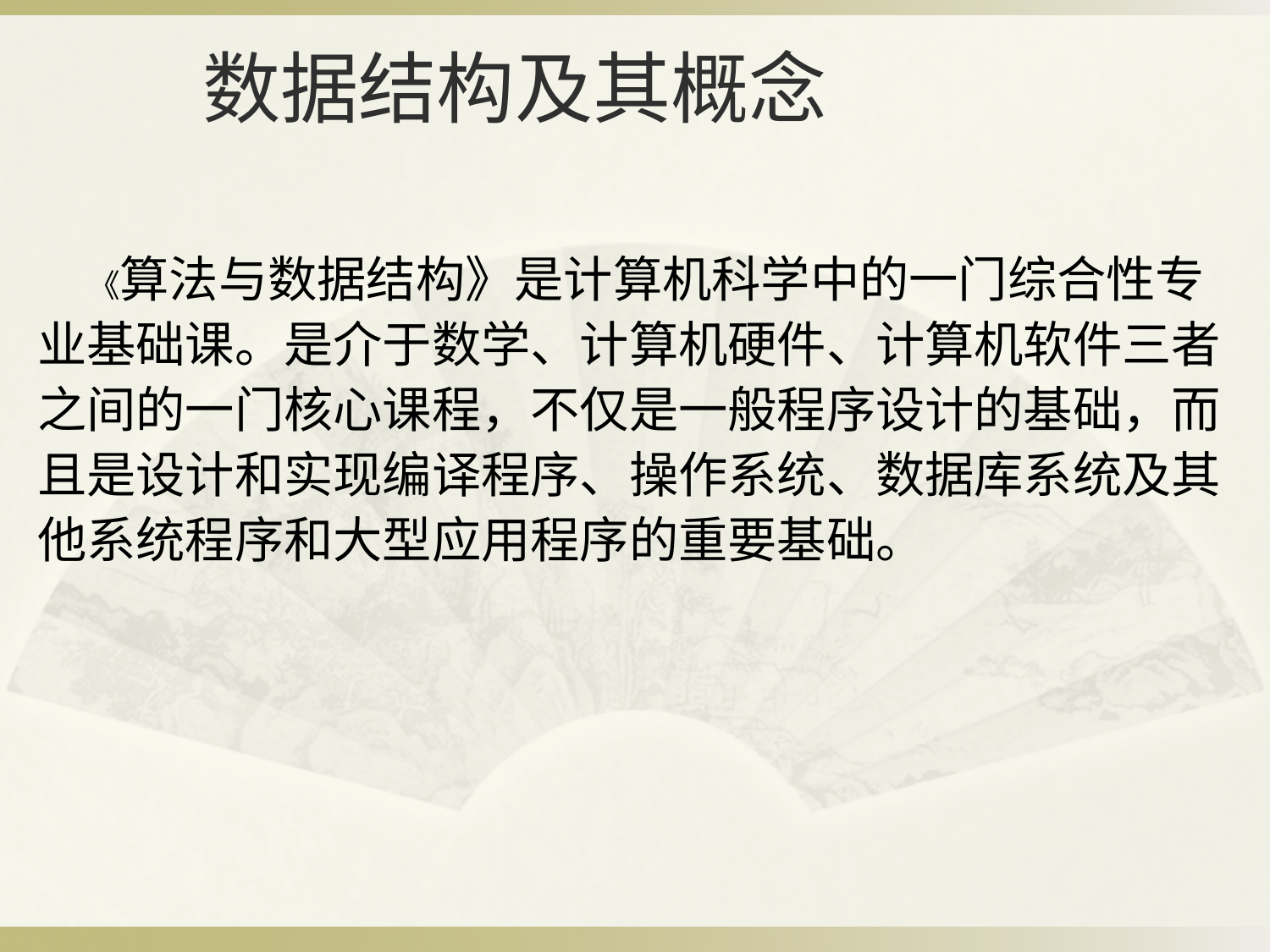

数据结构及其概念
      《算法与数据结构》是计算机科学中的一门综合性专业基础课。是介于数学、计算机硬件、计算机软件三者之间的一门核心课程，不仅是一般程序设计的基础，而且是设计和实现编译程序、操作系统、数据库系统及其他系统程序和大型应用程序的重要基础。
#